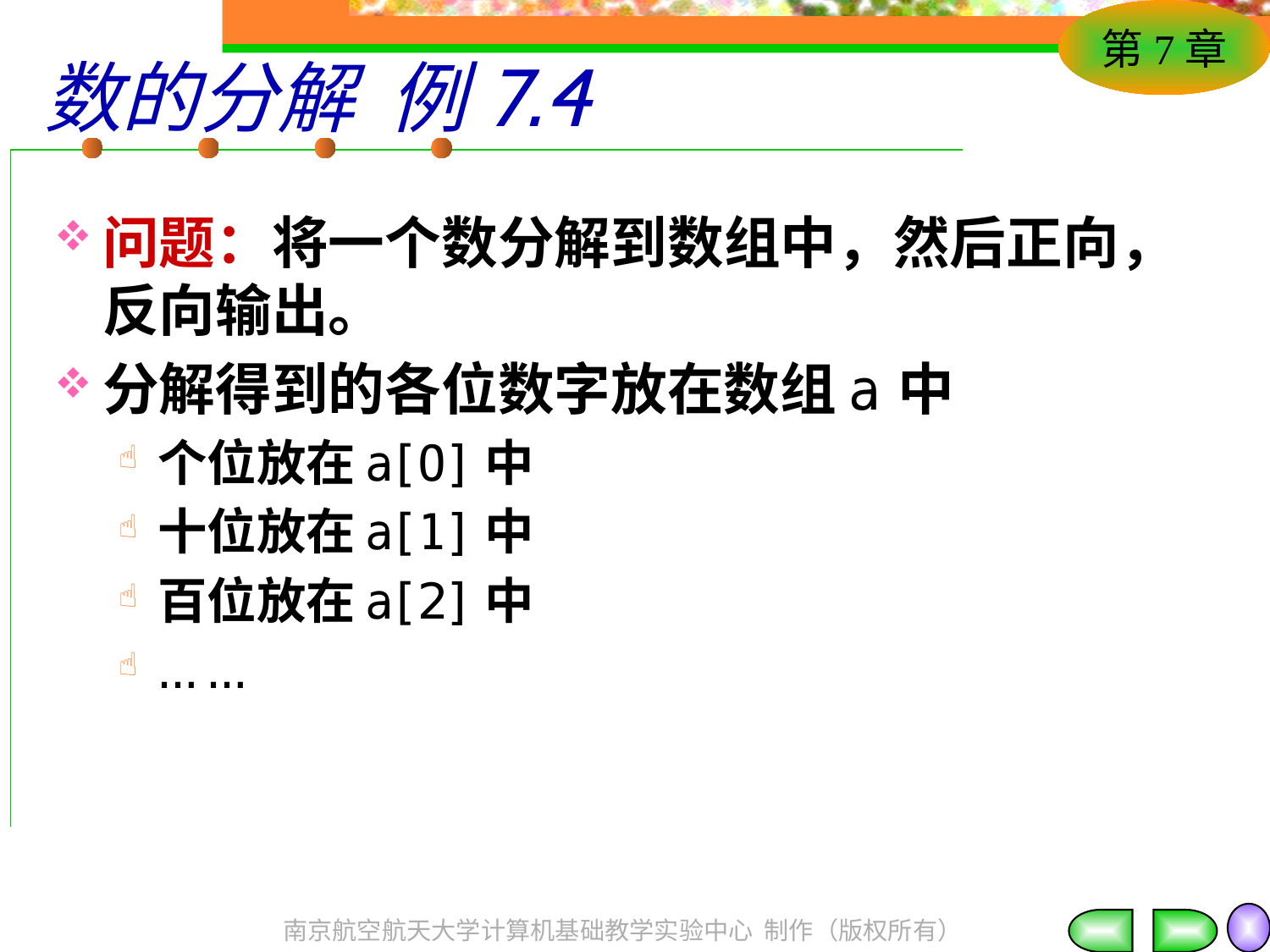

# 数的分解  例7.4
问题：将一个数分解到数组中，然后正向，反向输出。
分解得到的各位数字放在数组a中
个位放在a[0]中
十位放在a[1]中
百位放在a[2]中
……